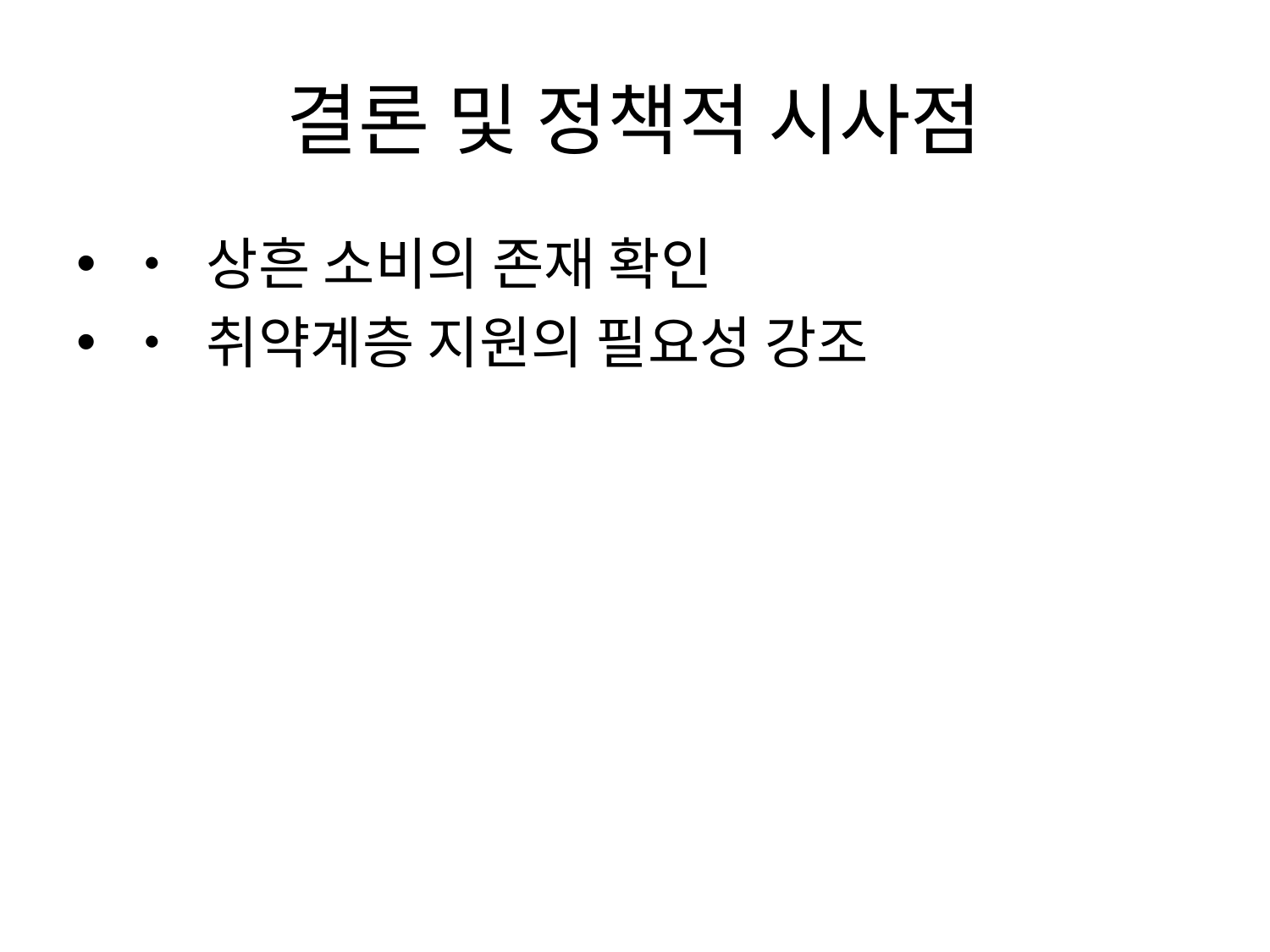

# 결론 및 정책적 시사점
• 상흔 소비의 존재 확인
• 취약계층 지원의 필요성 강조